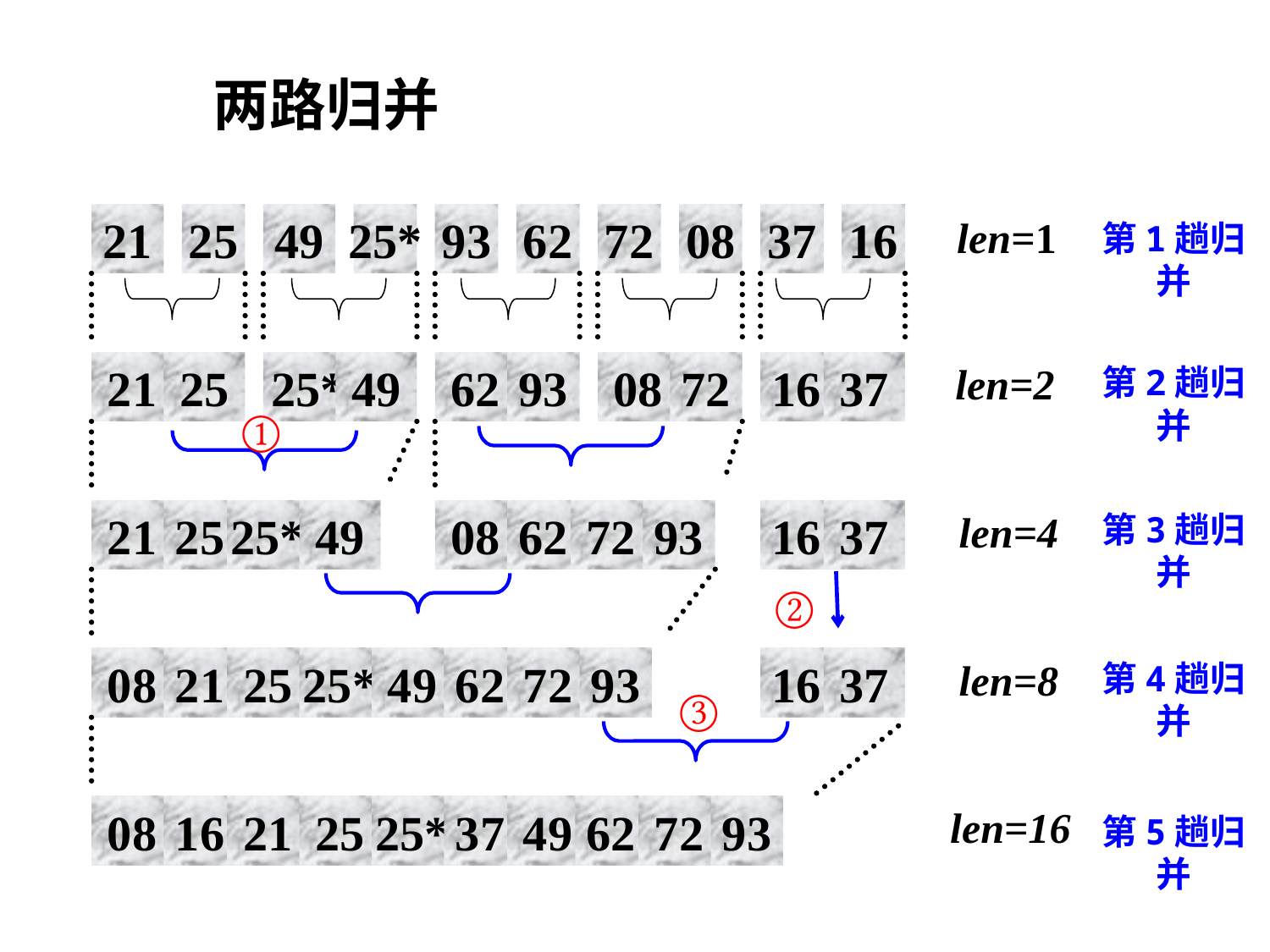

两路归并
21
25
49
25*
93
62
72
08
37
16
len=1
第1趟归并

len=2
21
25
25*
49
62
93
08
72
16
37

第2趟归并

①

len=4
21
25
25*
49
08
62
72
93
16
37

第3趟归并
②

len=8
08
21
25
25*
49
62
72
93
16
37

第4趟归并
③

len=16
08
16
21
25
25*
37
49
62
72
93
第5趟归并